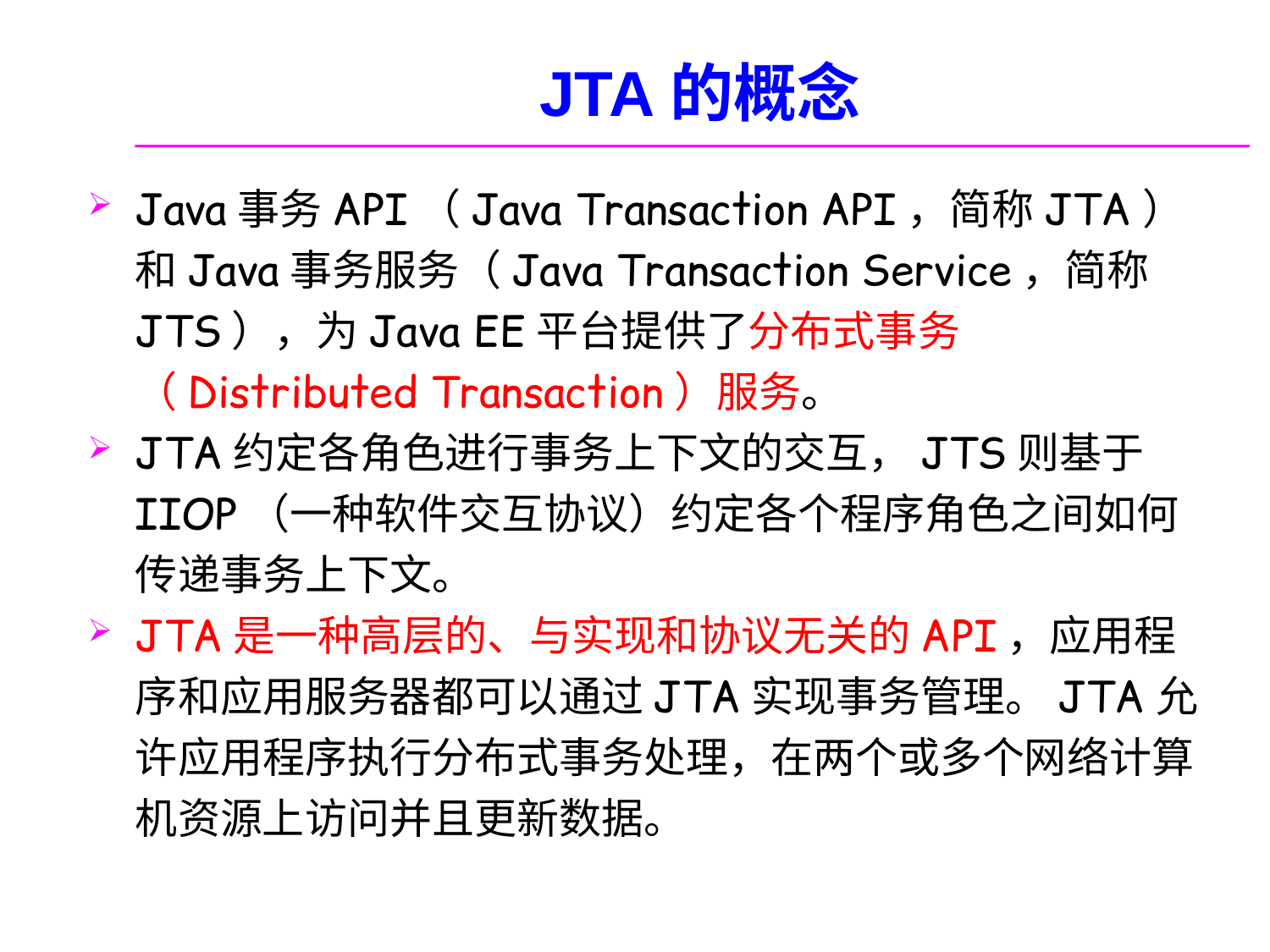

# JTA的概念
Java事务API（Java Transaction API，简称JTA）和Java事务服务（Java Transaction Service，简称JTS），为Java EE平台提供了分布式事务（Distributed Transaction）服务。
JTA约定各角色进行事务上下文的交互，JTS则基于IIOP（一种软件交互协议）约定各个程序角色之间如何传递事务上下文。
JTA是一种高层的、与实现和协议无关的API，应用程序和应用服务器都可以通过JTA实现事务管理。JTA允许应用程序执行分布式事务处理，在两个或多个网络计算机资源上访问并且更新数据。

50